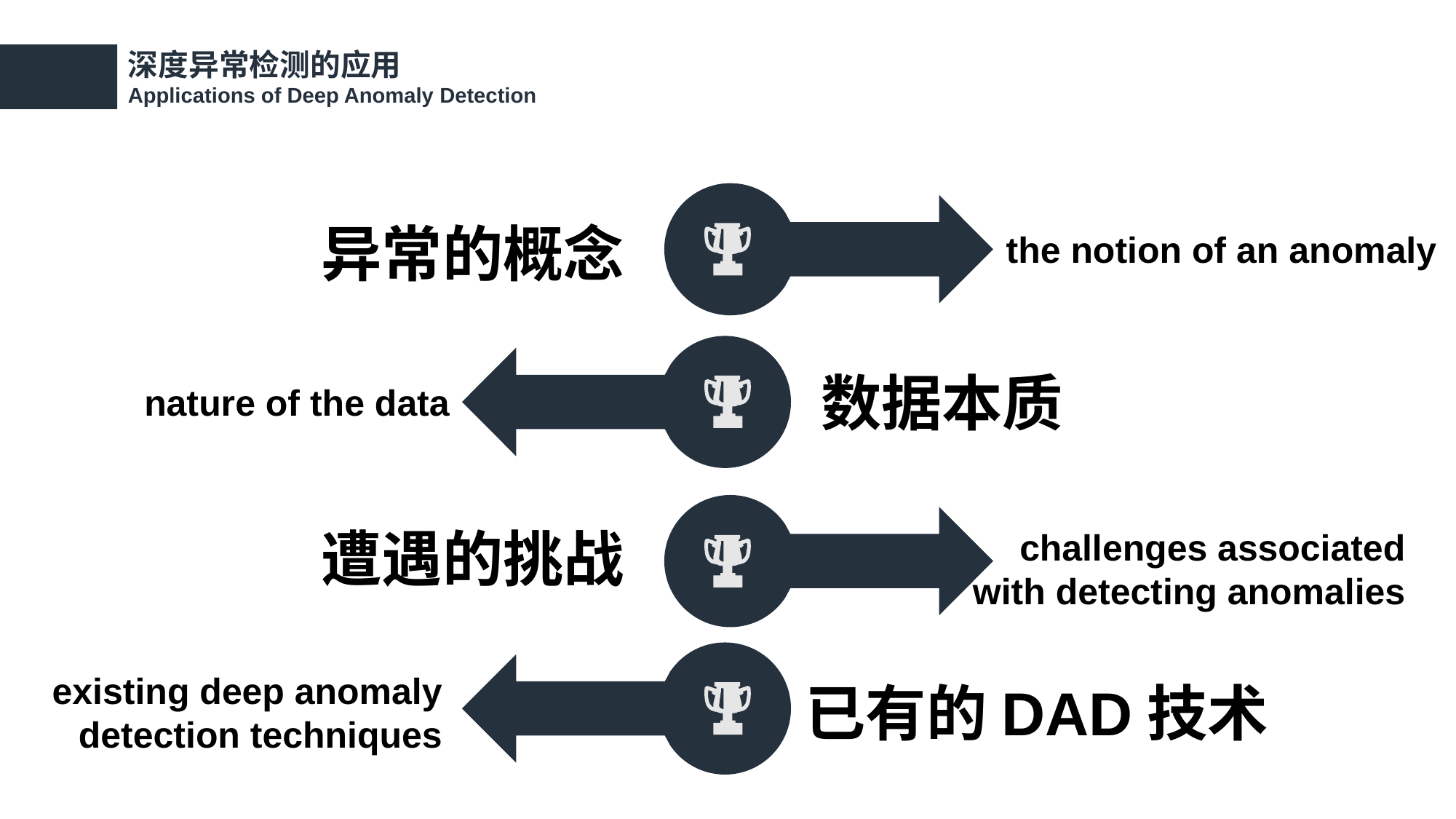

深度异常检测的应用
Applications of Deep Anomaly Detection

异常的概念
the notion of an anomaly

数据本质
nature of the data

遭遇的挑战
challenges associated
with detecting anomalies

existing deep anomaly
detection techniques
已有的DAD技术